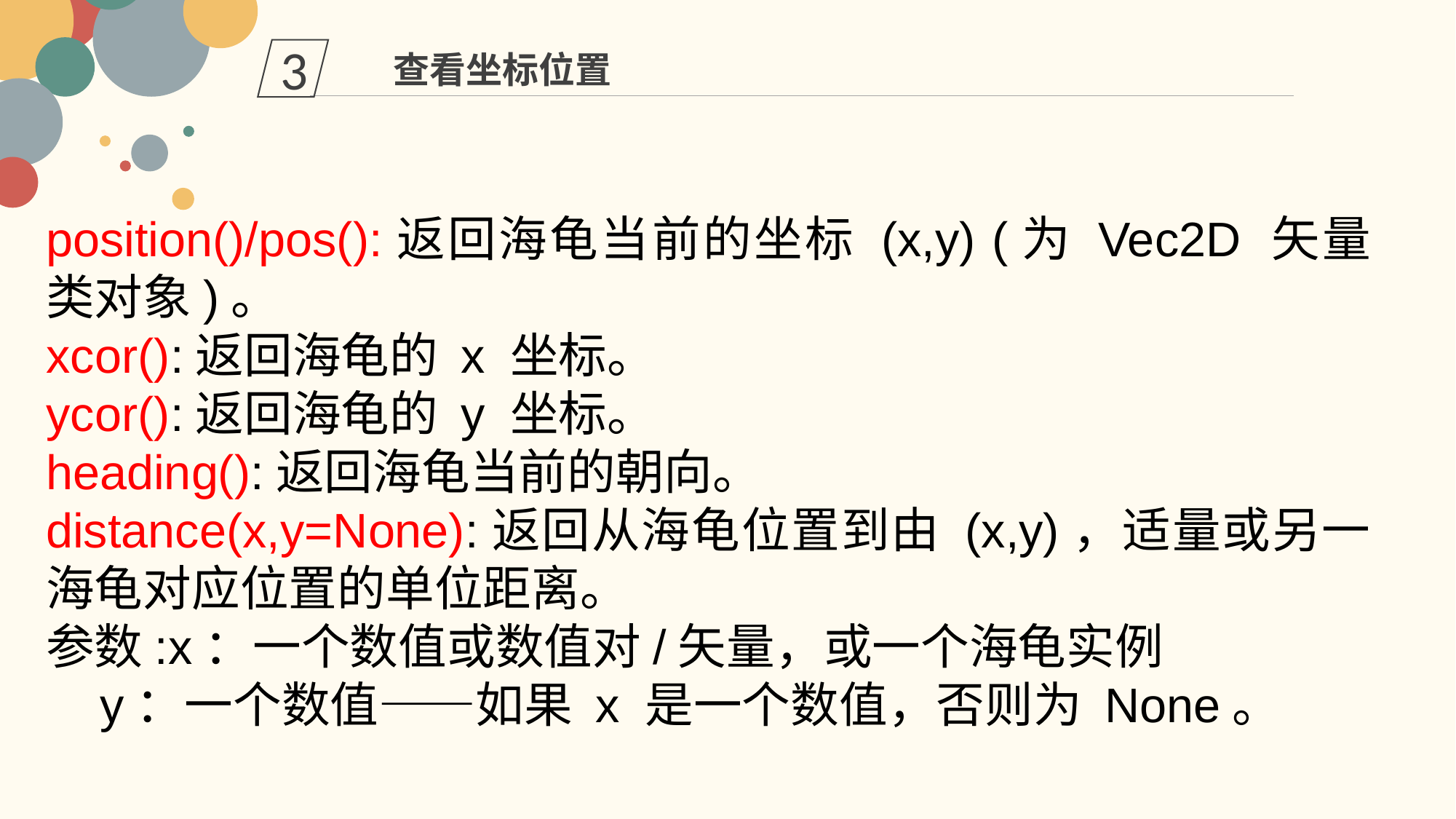

3
查看坐标位置
position()/pos():返回海龟当前的坐标 (x,y) (为 Vec2D 矢量类对象)。
xcor():返回海龟的 x 坐标。
ycor():返回海龟的 y 坐标。
heading():返回海龟当前的朝向。
distance(x,y=None):返回从海龟位置到由 (x,y)，适量或另一海龟对应位置的单位距离。
参数:x：一个数值或数值对/矢量，或一个海龟实例
    y：一个数值——如果 x 是一个数值，否则为 None。